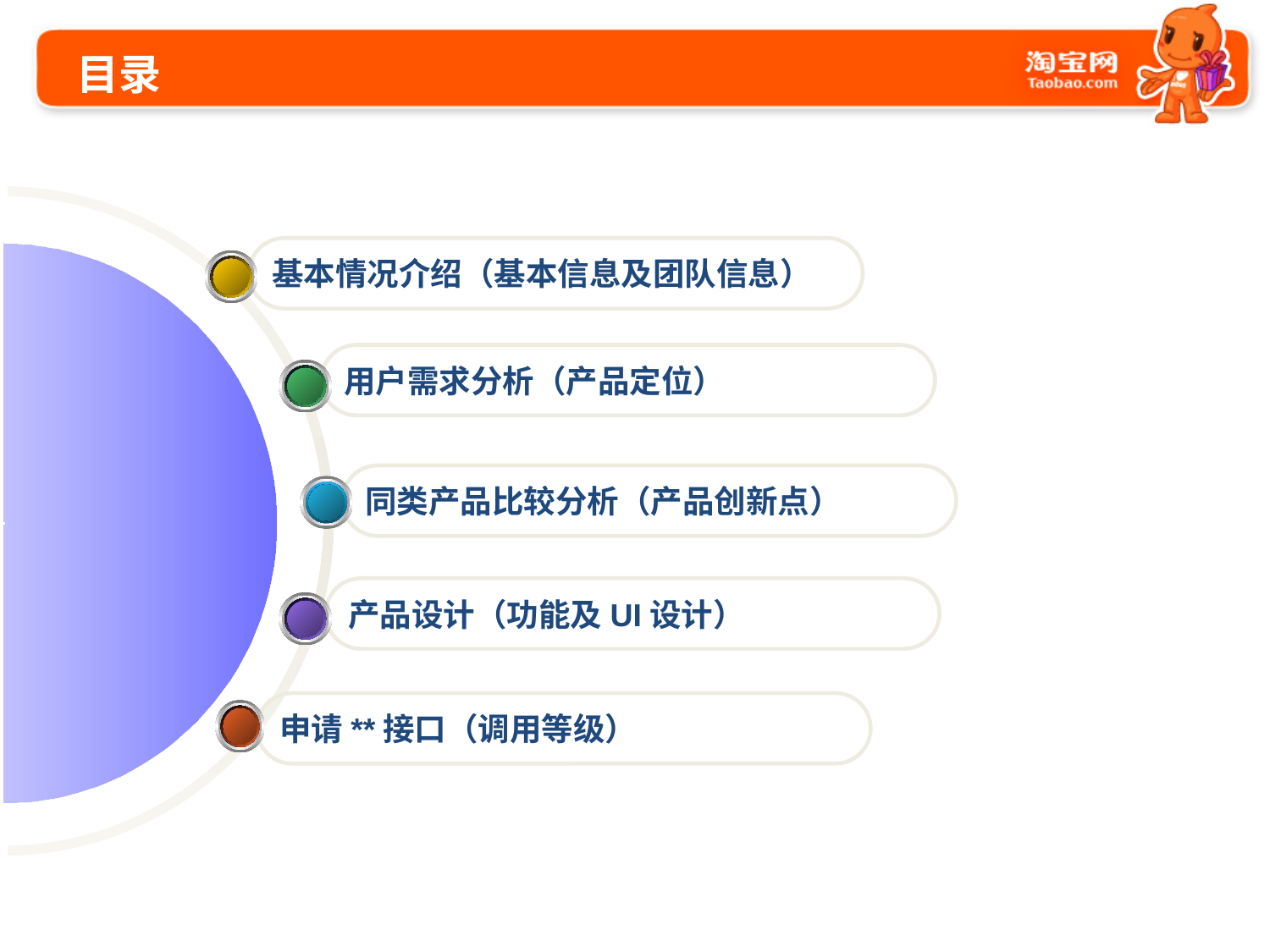

目录

基本情况介绍（基本信息及团队信息）

用户需求分析（产品定位）

同类产品比较分析（产品创新点）

产品设计（功能及UI设计）

申请**接口（调用等级）